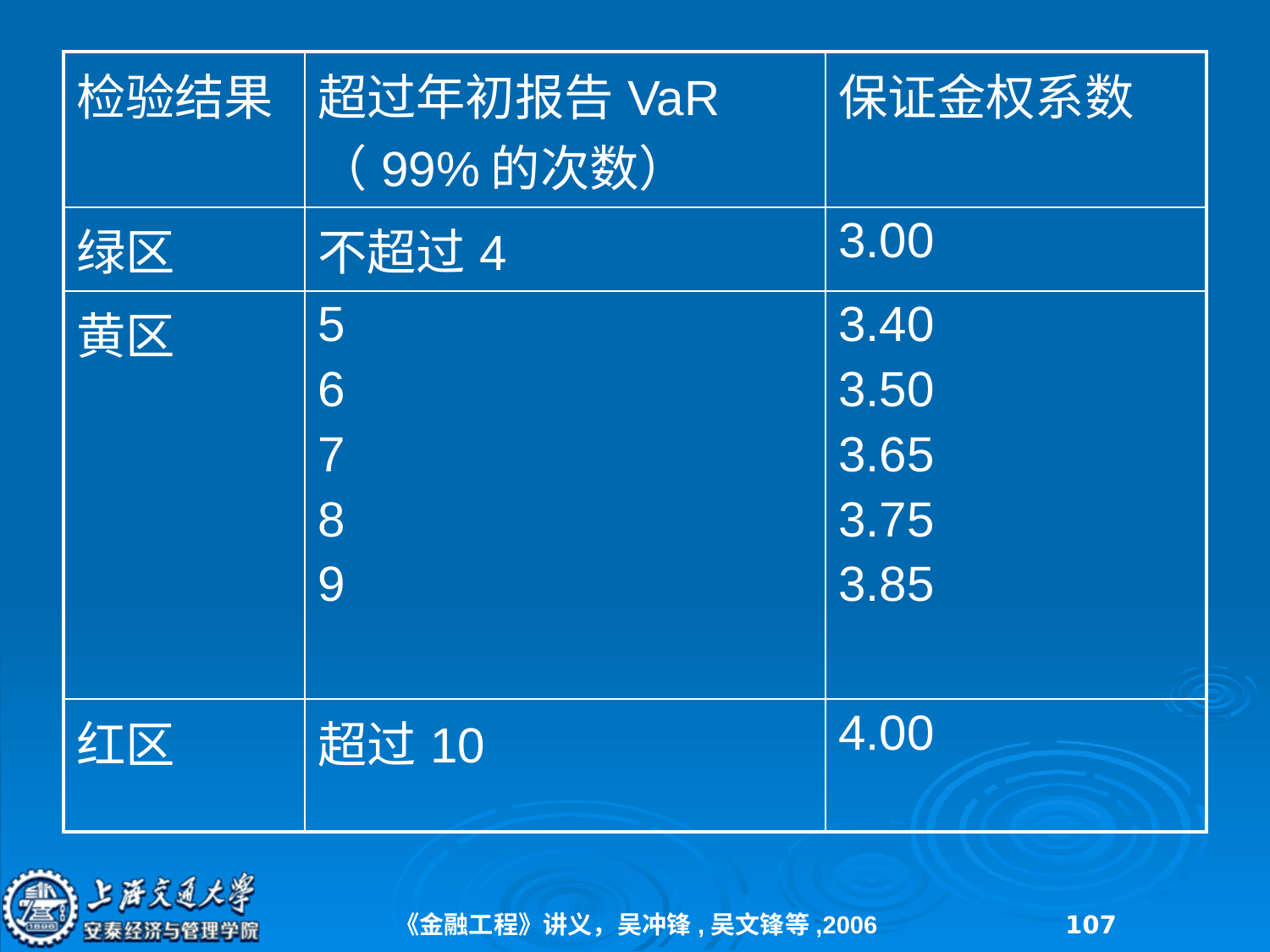

| 检验结果 | 超过年初报告VaR（99%的次数） | 保证金权系数 |
| --- | --- | --- |
| 绿区 | 不超过4 | 3.00 |
| 黄区 | 5 6 7 8 9 | 3.40 3.50 3.65 3.75 3.85 |
| 红区 | 超过10 | 4.00 |